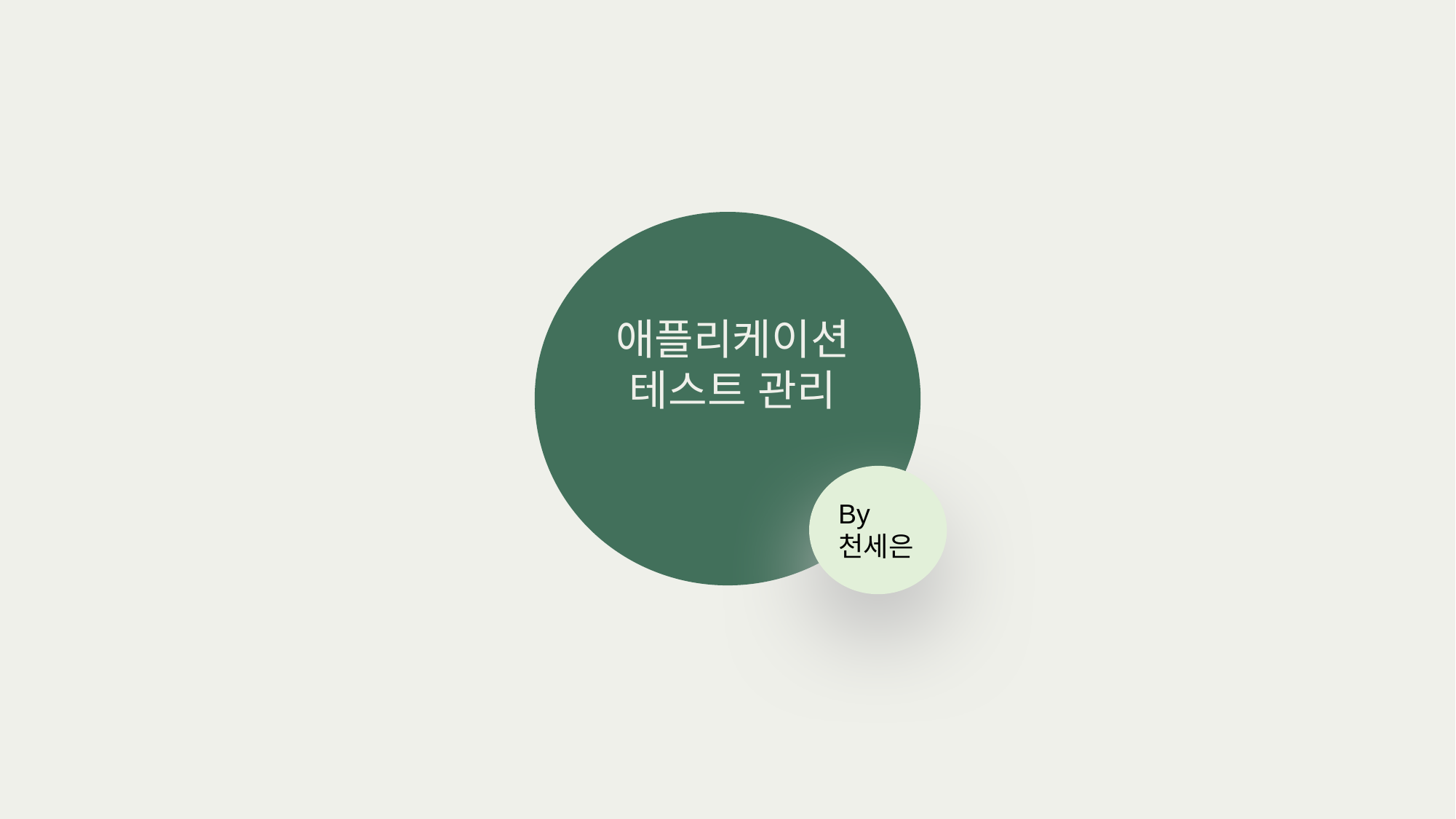

애플리케이션 테스트 관리
NCS 정기평가_190503

By
천세은